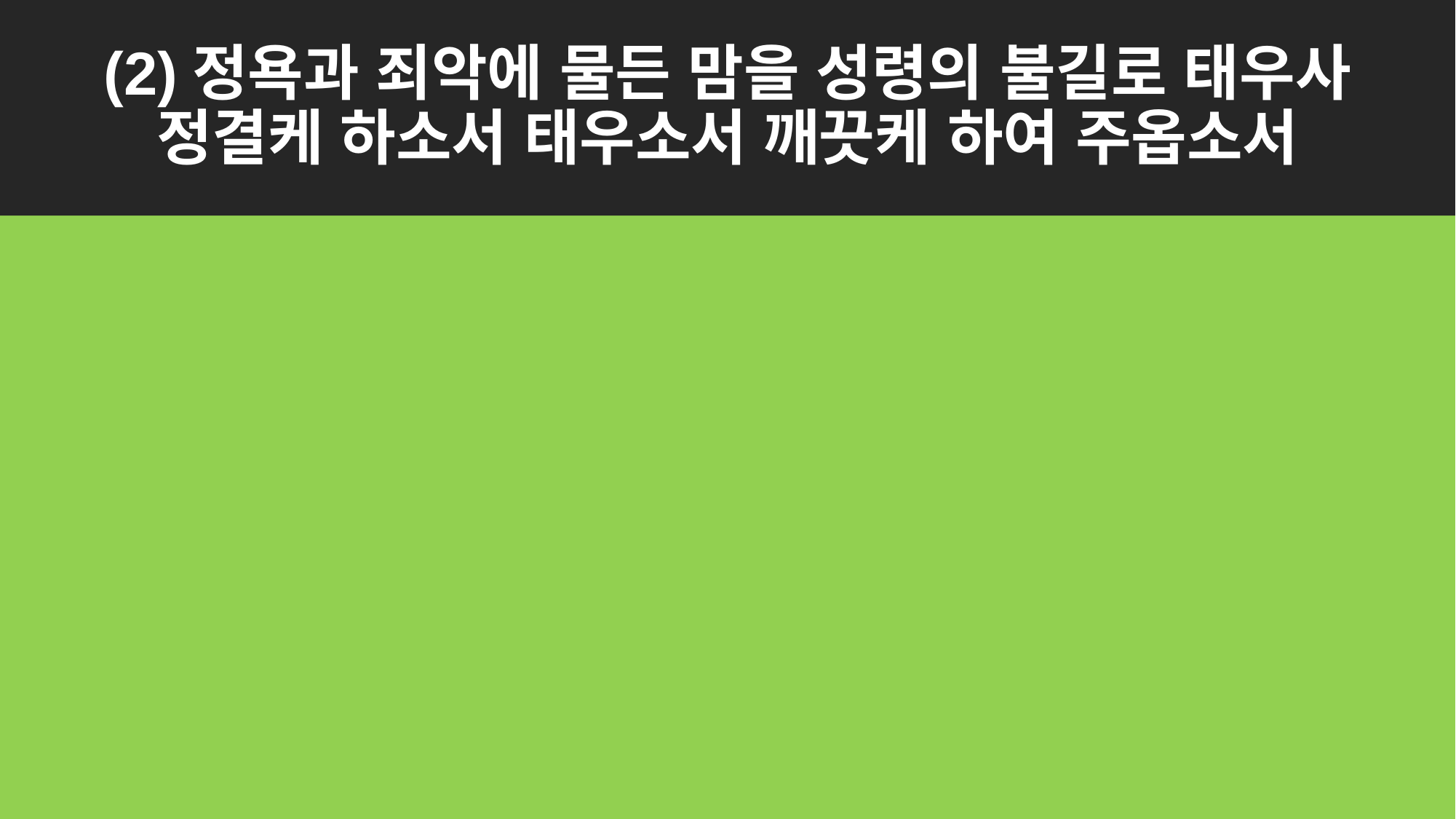

# (2)정욕과 죄악에 물든 맘을 성령의 불길로 태우사
정결케 하소서 태우소서 깨끗케 하여 주옵소서